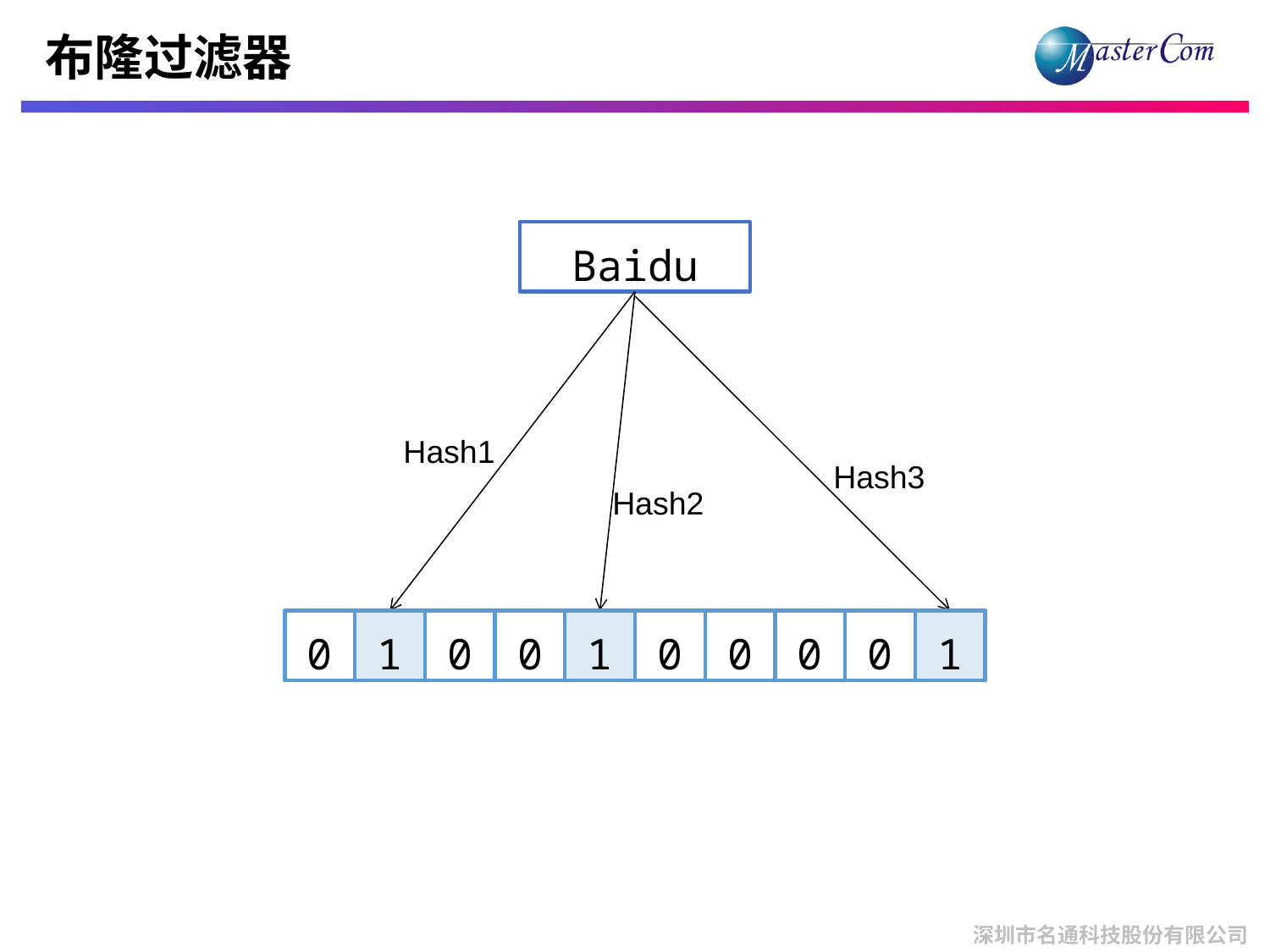

# 布隆过滤器
Baidu
Hash1
Hash3
Hash2
0
0
0
0
0
0
0
0
0
0
1
1
1